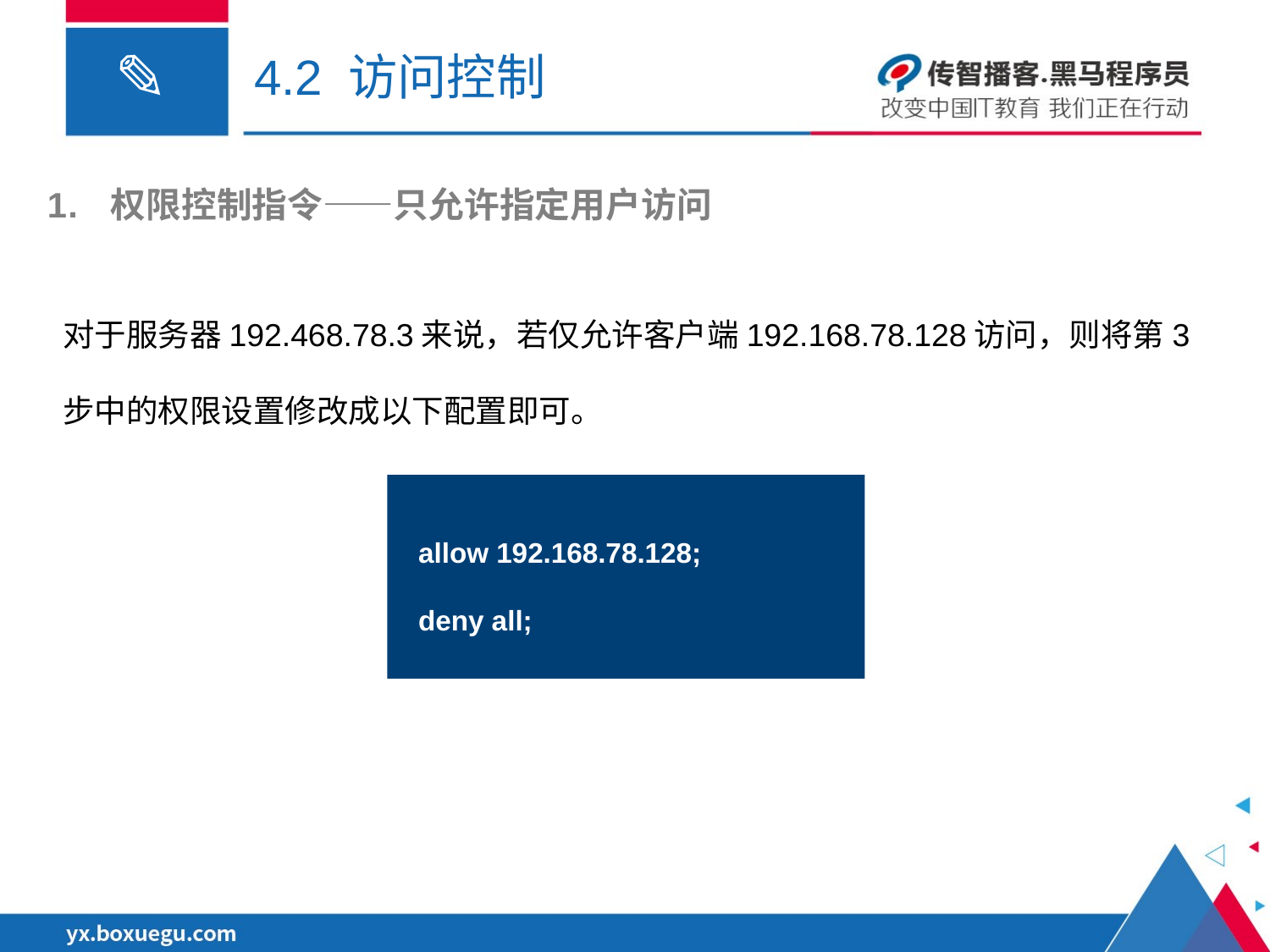

# 4.2 访问控制
权限控制指令——只允许指定用户访问
对于服务器192.468.78.3来说，若仅允许客户端192.168.78.128访问，则将第3步中的权限设置修改成以下配置即可。

allow 192.168.78.128;
deny all;